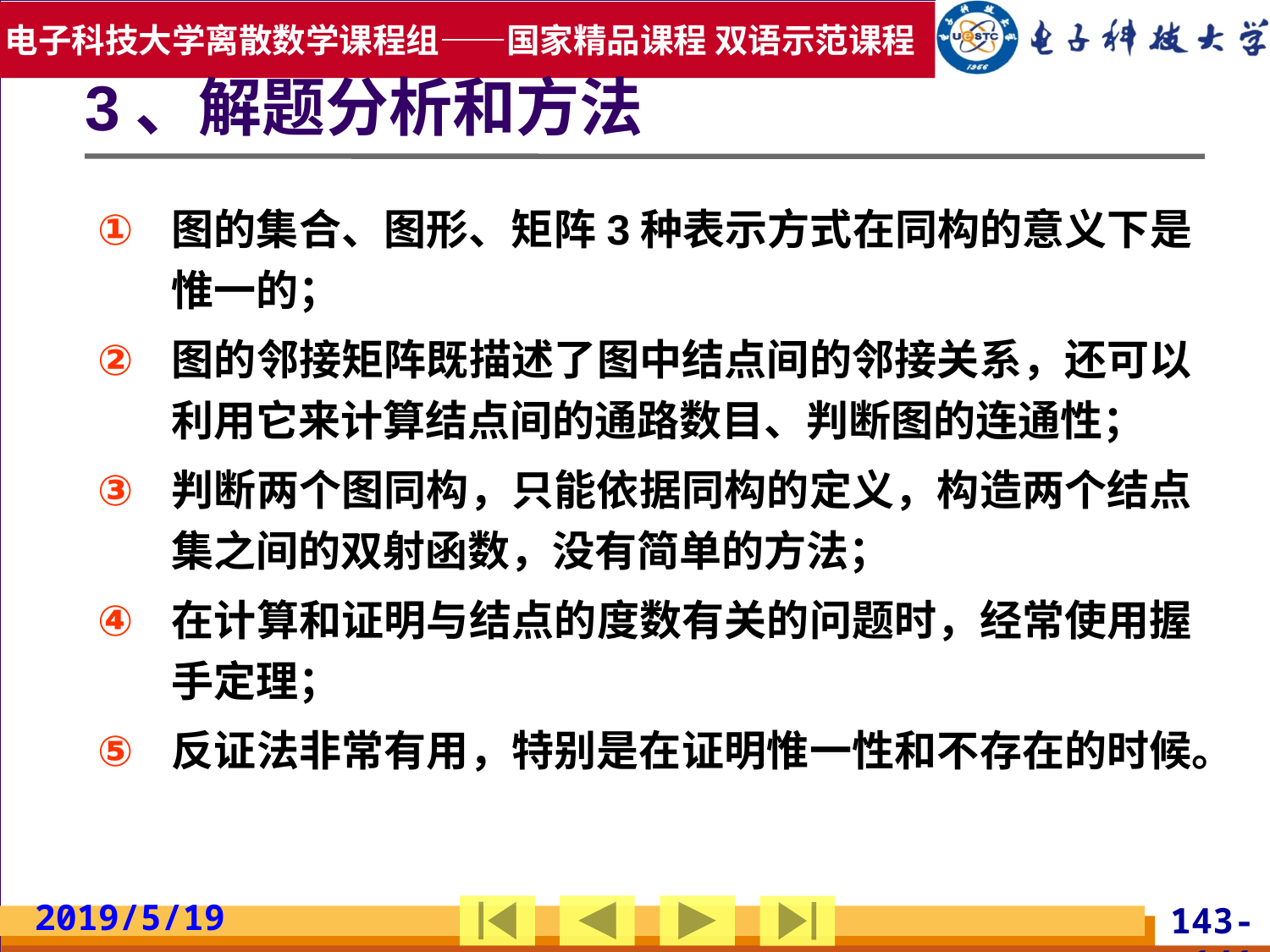

3、解题分析和方法
图的集合、图形、矩阵3种表示方式在同构的意义下是惟一的；
图的邻接矩阵既描述了图中结点间的邻接关系，还可以利用它来计算结点间的通路数目、判断图的连通性；
判断两个图同构，只能依据同构的定义，构造两个结点集之间的双射函数，没有简单的方法；
在计算和证明与结点的度数有关的问题时，经常使用握手定理；
反证法非常有用，特别是在证明惟一性和不存在的时候。
2019/5/19